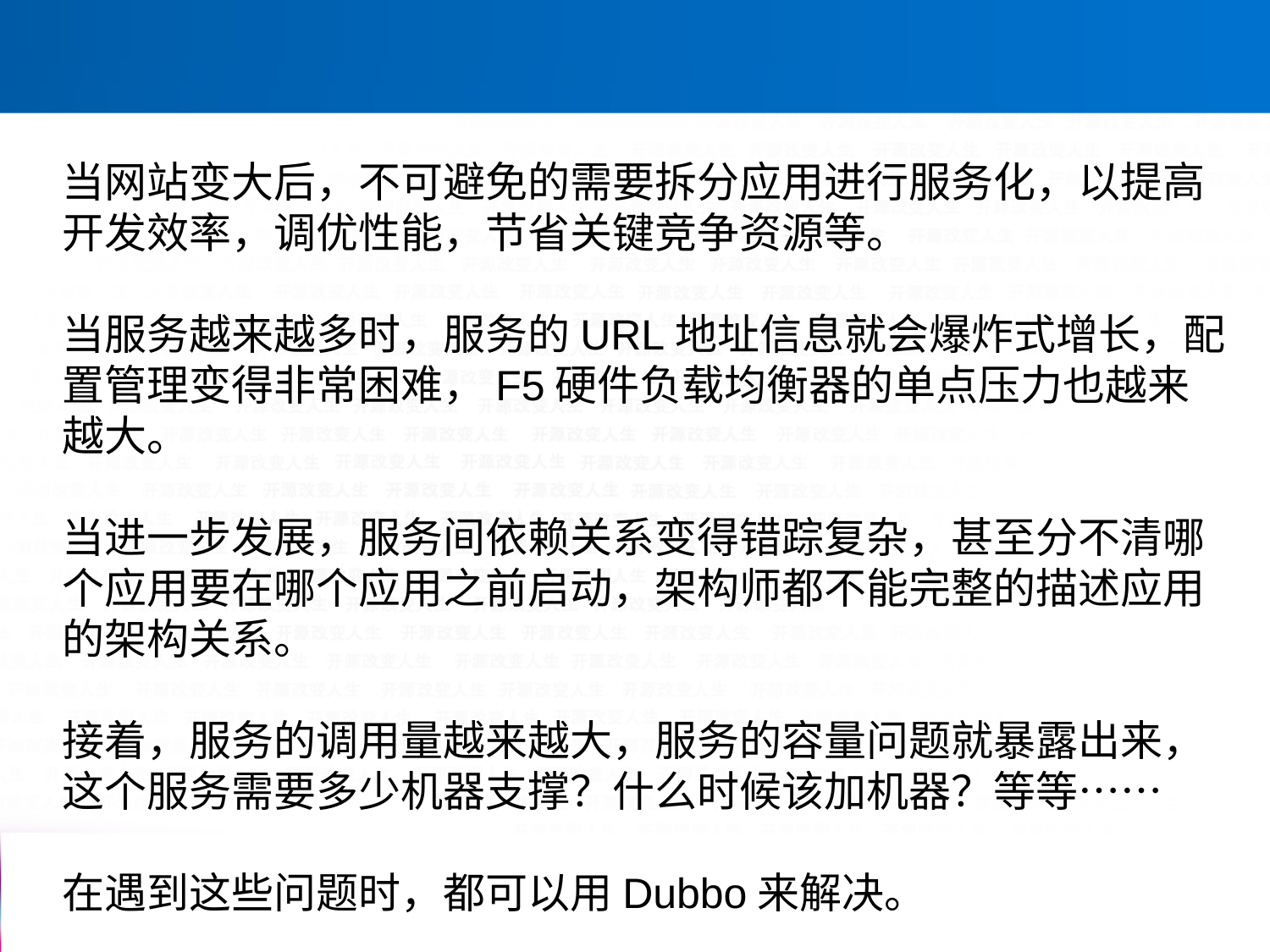

当网站变大后，不可避免的需要拆分应用进行服务化，以提高开发效率，调优性能，节省关键竞争资源等。 
当服务越来越多时，服务的URL地址信息就会爆炸式增长，配置管理变得非常困难，F5硬件负载均衡器的单点压力也越来越大。 
当进一步发展，服务间依赖关系变得错踪复杂，甚至分不清哪个应用要在哪个应用之前启动，架构师都不能完整的描述应用的架构关系。 
接着，服务的调用量越来越大，服务的容量问题就暴露出来，这个服务需要多少机器支撑？什么时候该加机器？等等…… 
在遇到这些问题时，都可以用Dubbo来解决。